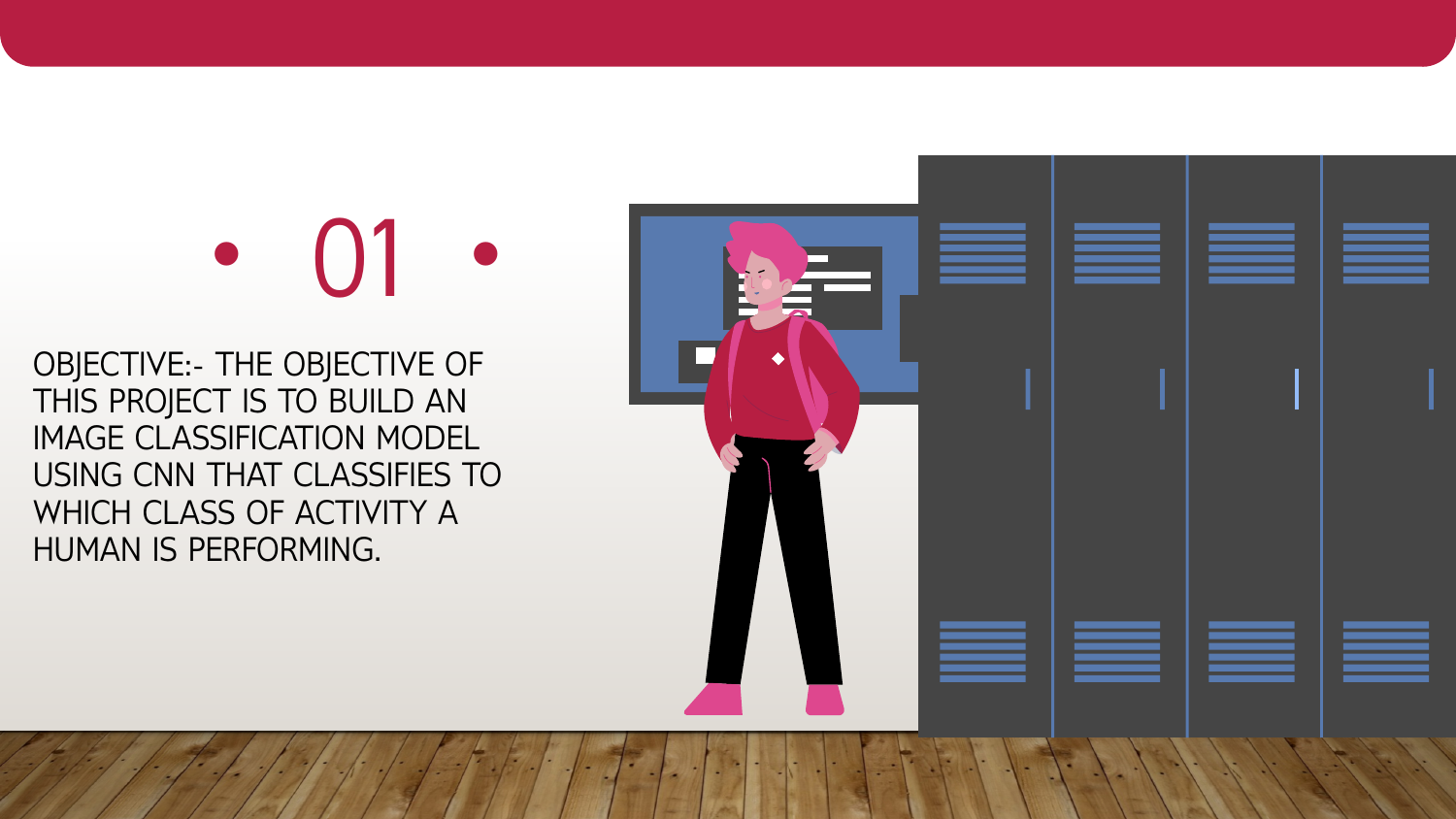

・01・

# Objective:- The objective of this project is to build an Image Classification Model using CNN that classifies to which class of activity a human is performing.